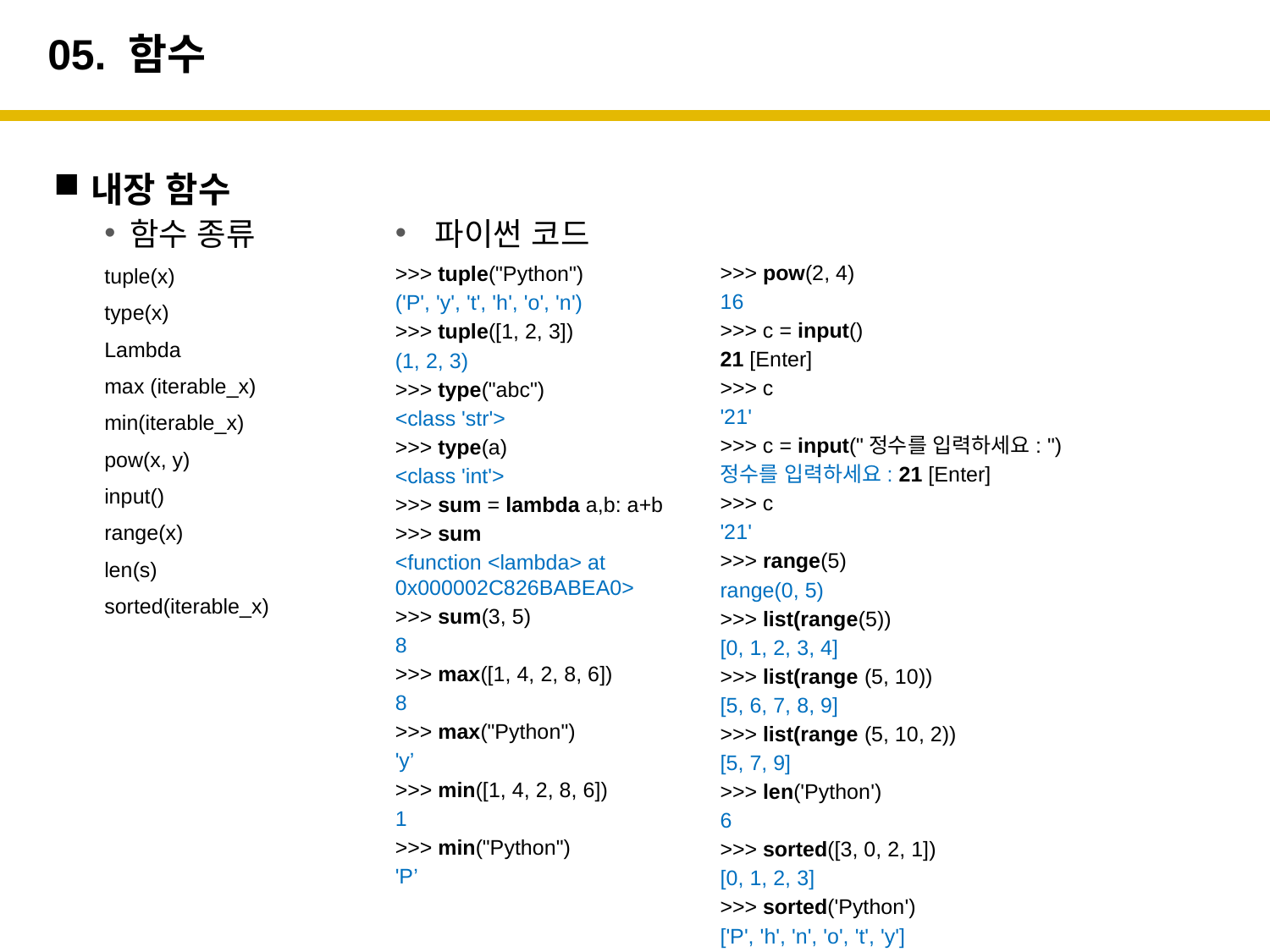

# 05. 함수
내장 함수

>>> pow(2, 4)
16
>>> c = input()
21 [Enter]
>>> c
'21'
>>> c = input("정수를 입력하세요: ")
정수를 입력하세요: 21 [Enter]
>>> c
'21'
>>> range(5)
range(0, 5)
>>> list(range(5))
[0, 1, 2, 3, 4]
>>> list(range (5, 10))
[5, 6, 7, 8, 9]
>>> list(range (5, 10, 2))
[5, 7, 9]
>>> len('Python')
6
>>> sorted([3, 0, 2, 1])
[0, 1, 2, 3]
>>> sorted('Python')
['P', 'h', 'n', 'o', 't', 'y']

함수 종류
tuple(x)
type(x)
Lambda
max (iterable_x)
min(iterable_x)
pow(x, y)
input()
range(x)
len(s)
sorted(iterable_x)

 파이썬 코드
>>> tuple("Python")
('P', 'y', 't', 'h', 'o', 'n')
>>> tuple([1, 2, 3])
(1, 2, 3)
>>> type("abc")
<class 'str'>
>>> type(a)
<class 'int'>
>>> sum = lambda a,b: a+b
>>> sum
<function <lambda> at 0x000002C826BABEA0>
>>> sum(3, 5)
8
>>> max([1, 4, 2, 8, 6])
8
>>> max("Python")
'y’
>>> min([1, 4, 2, 8, 6])
1
>>> min("Python")
'P’